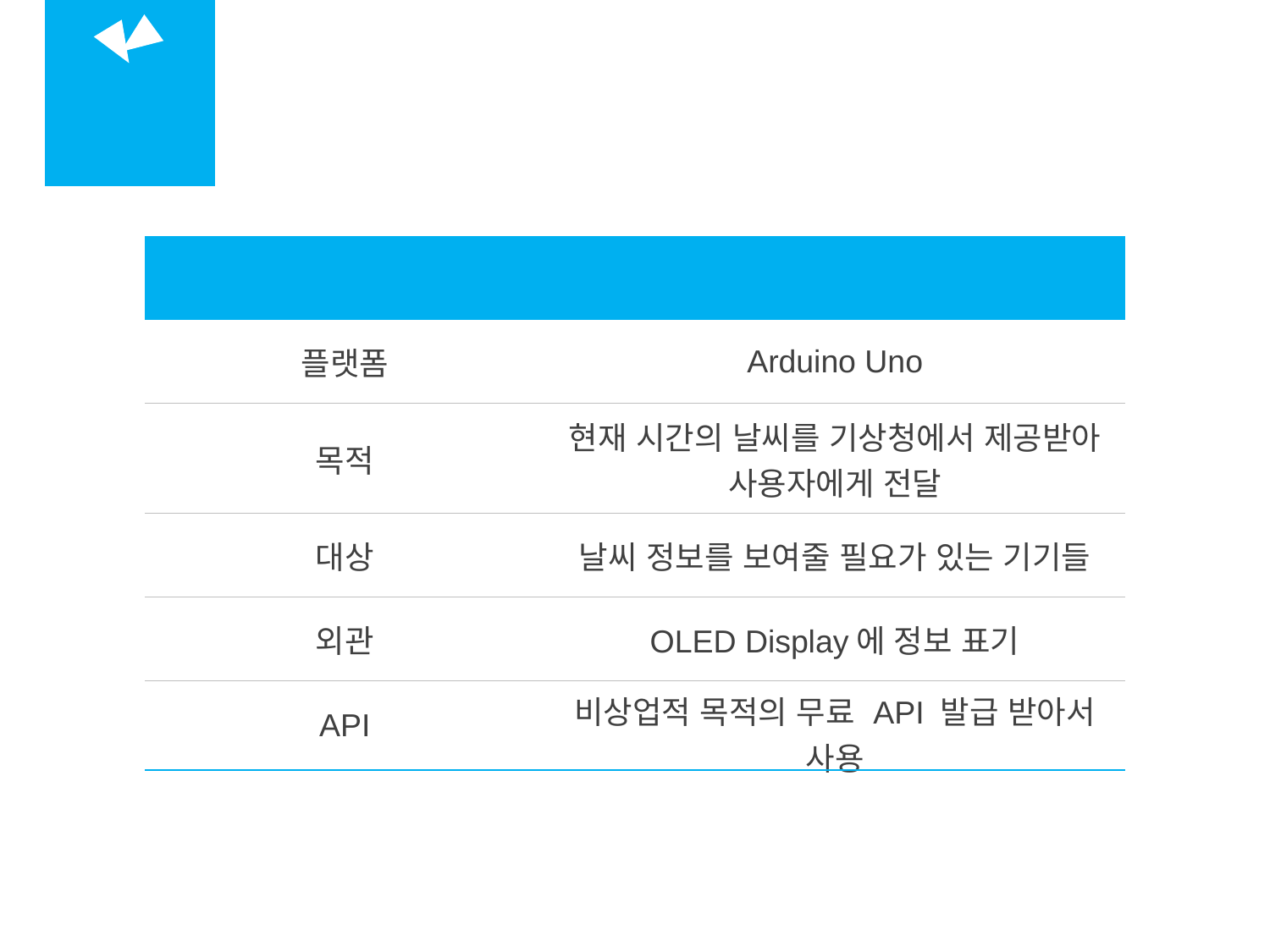

05
날씨 위젯
| 조사 내용 | 날씨 위젯 |
| --- | --- |
| 플랫폼 | Arduino Uno |
| 목적 | 현재 시간의 날씨를 기상청에서 제공받아 사용자에게 전달 |
| 대상 | 날씨 정보를 보여줄 필요가 있는 기기들 |
| 외관 | OLED Display에 정보 표기 |
| API | 비상업적 목적의 무료 API 발급 받아서 사용 |